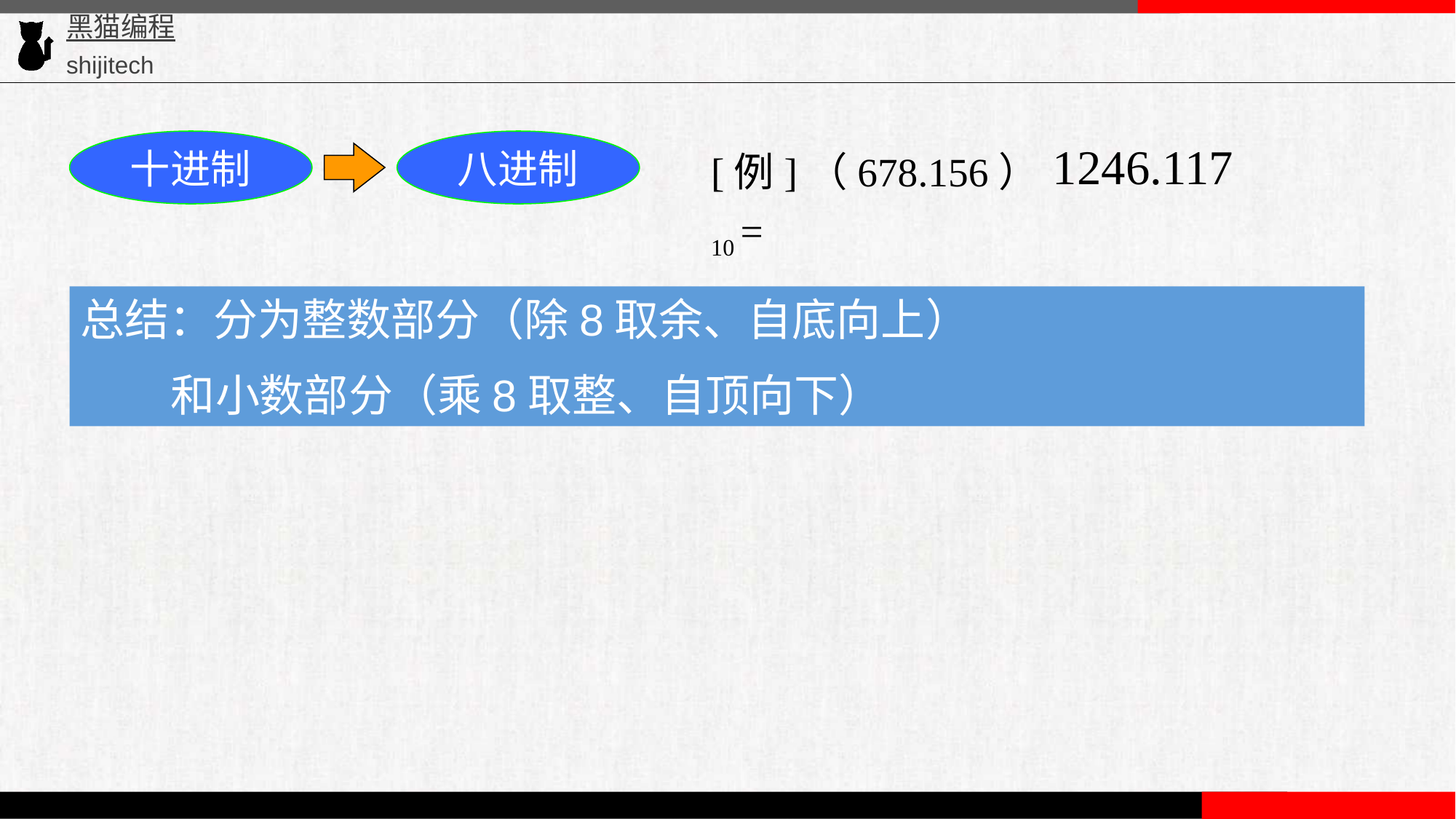

1246.117
十进制
八进制
[例]（678.156）10 =

总结：分为整数部分（除8取余、自底向上）
        和小数部分（乘8取整、自顶向下）